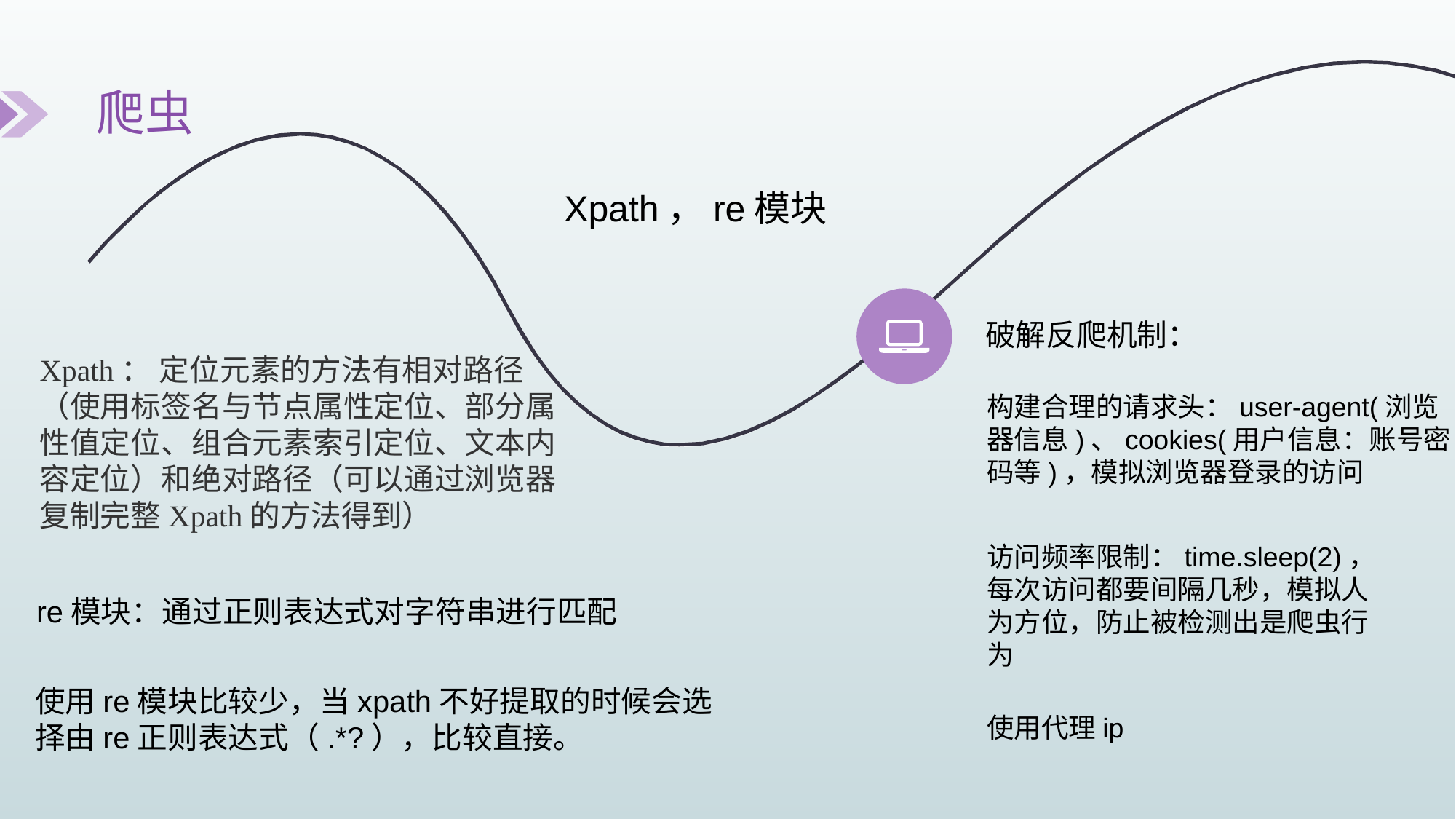

爬虫

Xpath，re模块

破解反爬机制：

Xpath： 定位元素的方法有相对路径（使用标签名与节点属性定位、部分属性值定位、组合元素索引定位、文本内容定位）和绝对路径（可以通过浏览器复制完整Xpath的方法得到）
构建合理的请求头：user-agent(浏览器信息)、cookies(用户信息：账号密码等)，模拟浏览器登录的访问
访问频率限制：time.sleep(2)，每次访问都要间隔几秒，模拟人为方位，防止被检测出是爬虫行为
re模块：通过正则表达式对字符串进行匹配
使用re模块比较少，当xpath不好提取的时候会选择由re正则表达式（.*?），比较直接。
使用代理ip